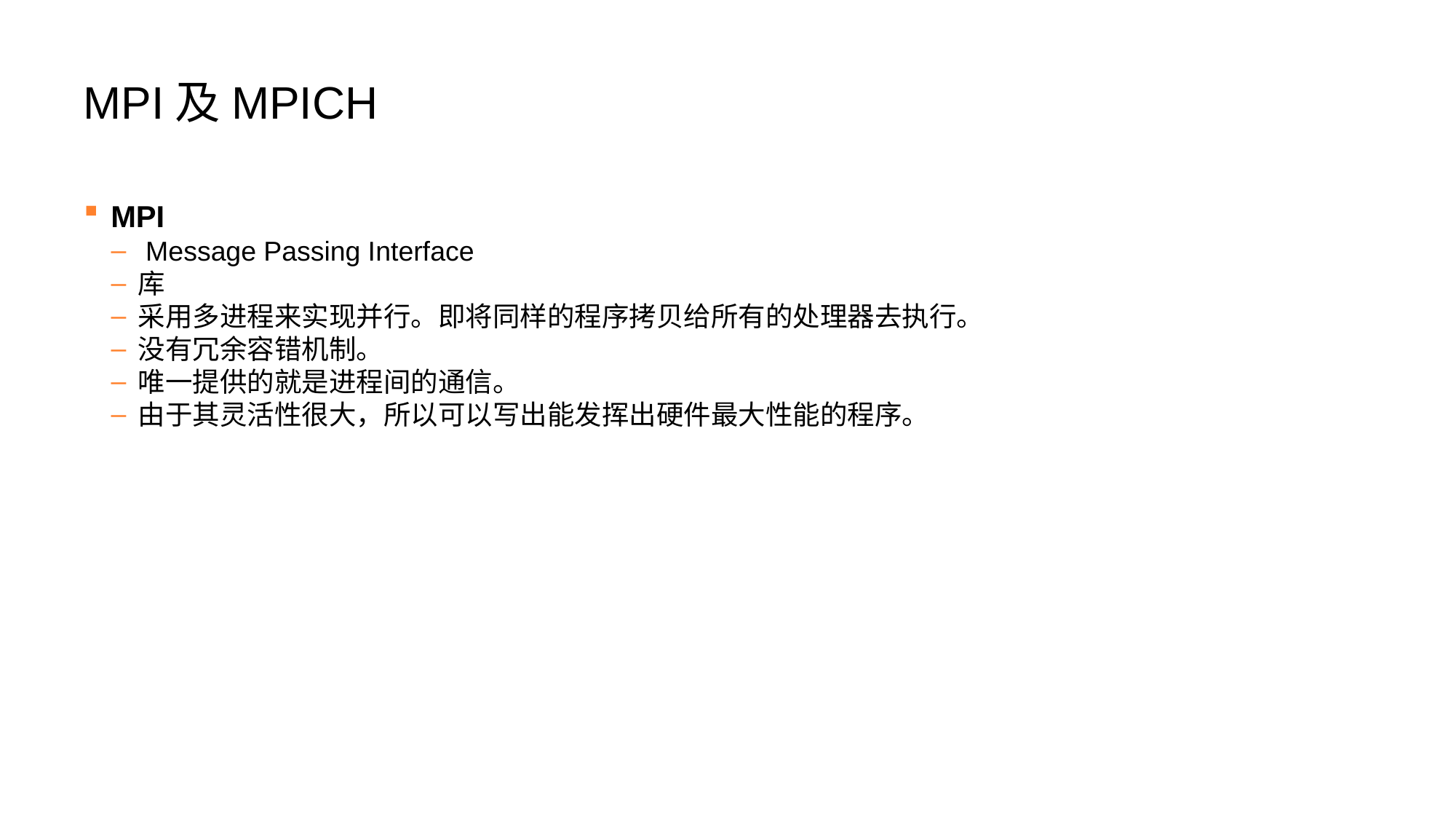

MPI及MPICH
MPI
 Message Passing Interface
库
采用多进程来实现并行。即将同样的程序拷贝给所有的处理器去执行。
没有冗余容错机制。
唯一提供的就是进程间的通信。
由于其灵活性很大，所以可以写出能发挥出硬件最大性能的程序。